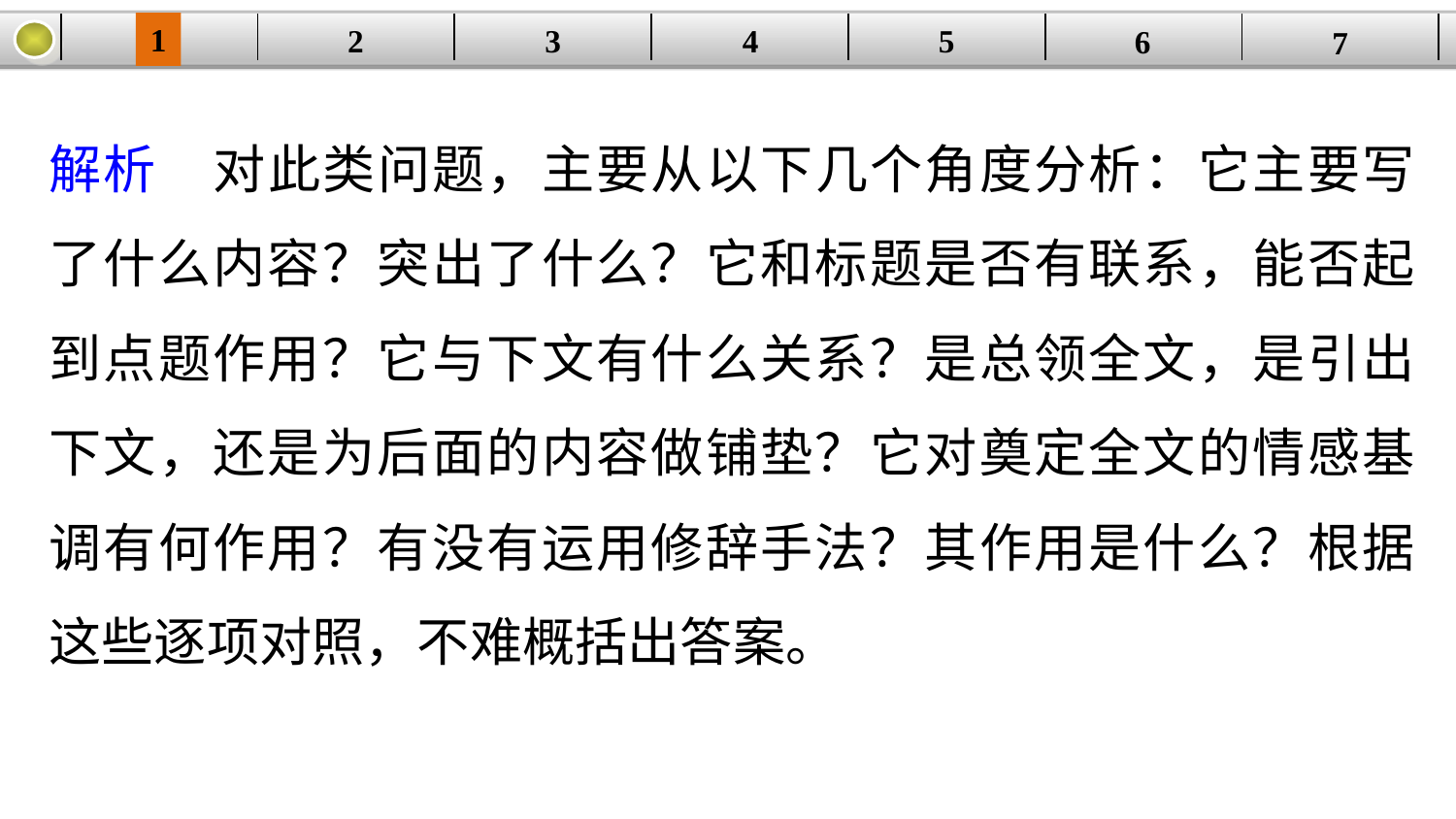

1
5
3
2
|  |  |  |  |  |  |  |
| --- | --- | --- | --- | --- | --- | --- |
4
6
7

解析　对此类问题，主要从以下几个角度分析：它主要写了什么内容？突出了什么？它和标题是否有联系，能否起到点题作用？它与下文有什么关系？是总领全文，是引出下文，还是为后面的内容做铺垫？它对奠定全文的情感基调有何作用？有没有运用修辞手法？其作用是什么？根据这些逐项对照，不难概括出答案。